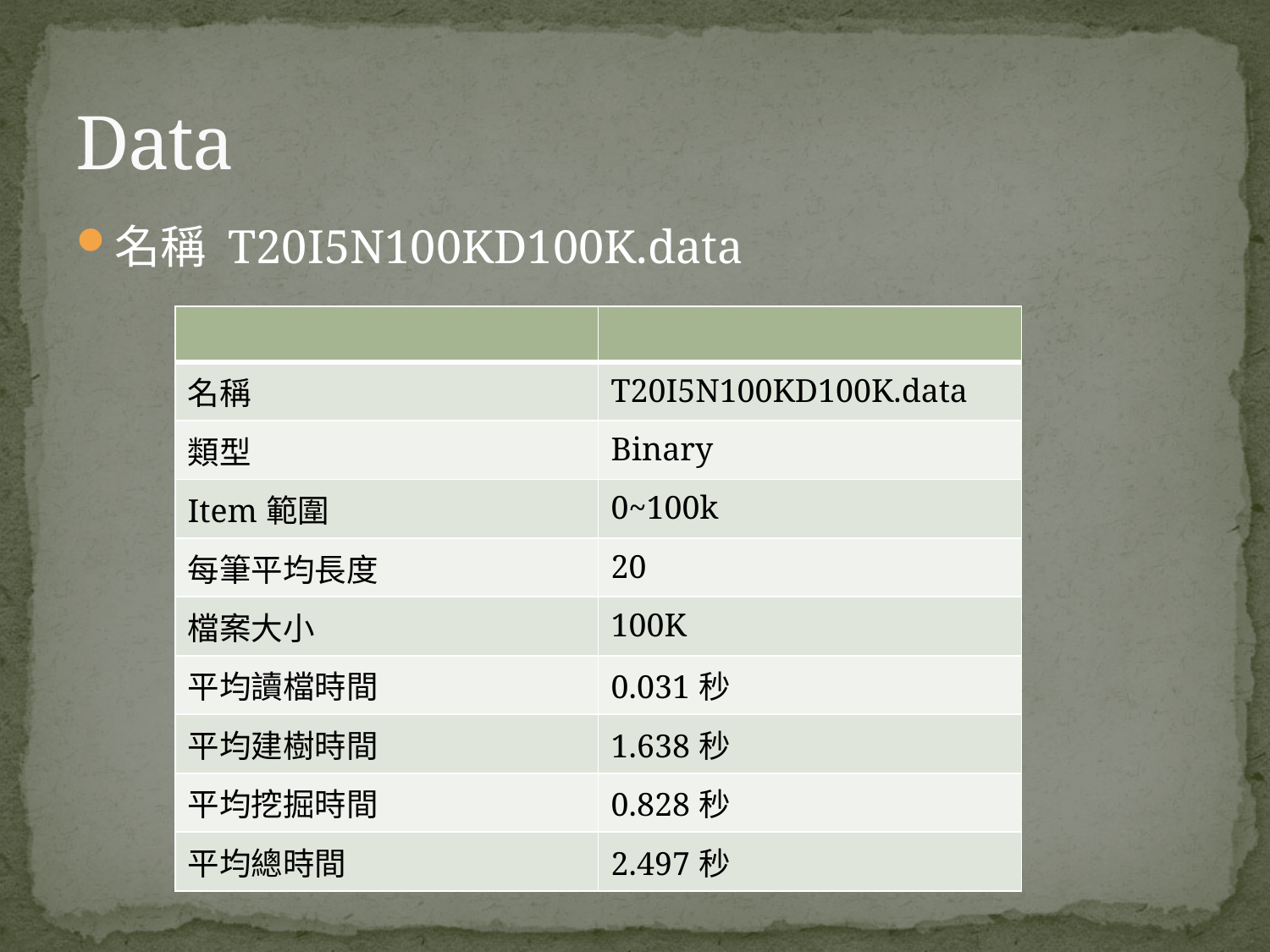

# Data
名稱 T20I5N100KD100K.data

|  |  |
| --- | --- |
| 名稱 | T20I5N100KD100K.data |
| 類型 | Binary |
| Item範圍 | 0~100k |
| 每筆平均長度 | 20 |
| 檔案大小 | 100K |
| 平均讀檔時間 | 0.031秒 |
| 平均建樹時間 | 1.638秒 |
| 平均挖掘時間 | 0.828秒 |
| 平均總時間 | 2.497秒 |